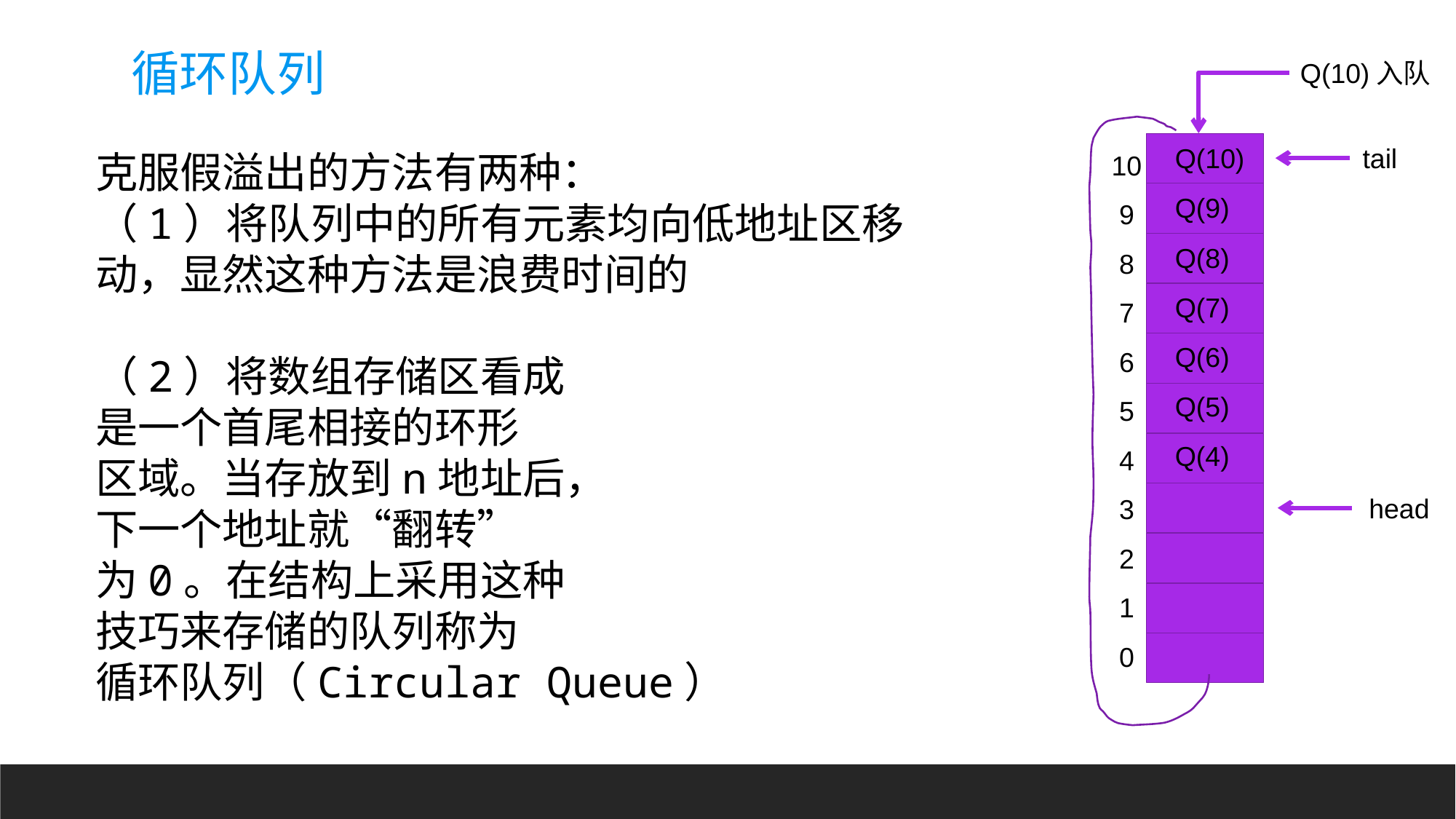

循环队列
Q(10)入队

10
9
8
7
6
5
4
3
2
1
0

Q(10)
tail
克服假溢出的方法有两种：
（1）将队列中的所有元素均向低地址区移动，显然这种方法是浪费时间的

（2）将数组存储区看成
是一个首尾相接的环形
区域。当存放到n地址后，
下一个地址就“翻转”
为0。在结构上采用这种
技巧来存储的队列称为
循环队列（Circular Queue）
Q(9)
Q(8)
Q(7)
Q(6)
Q(5)
Q(4)
head